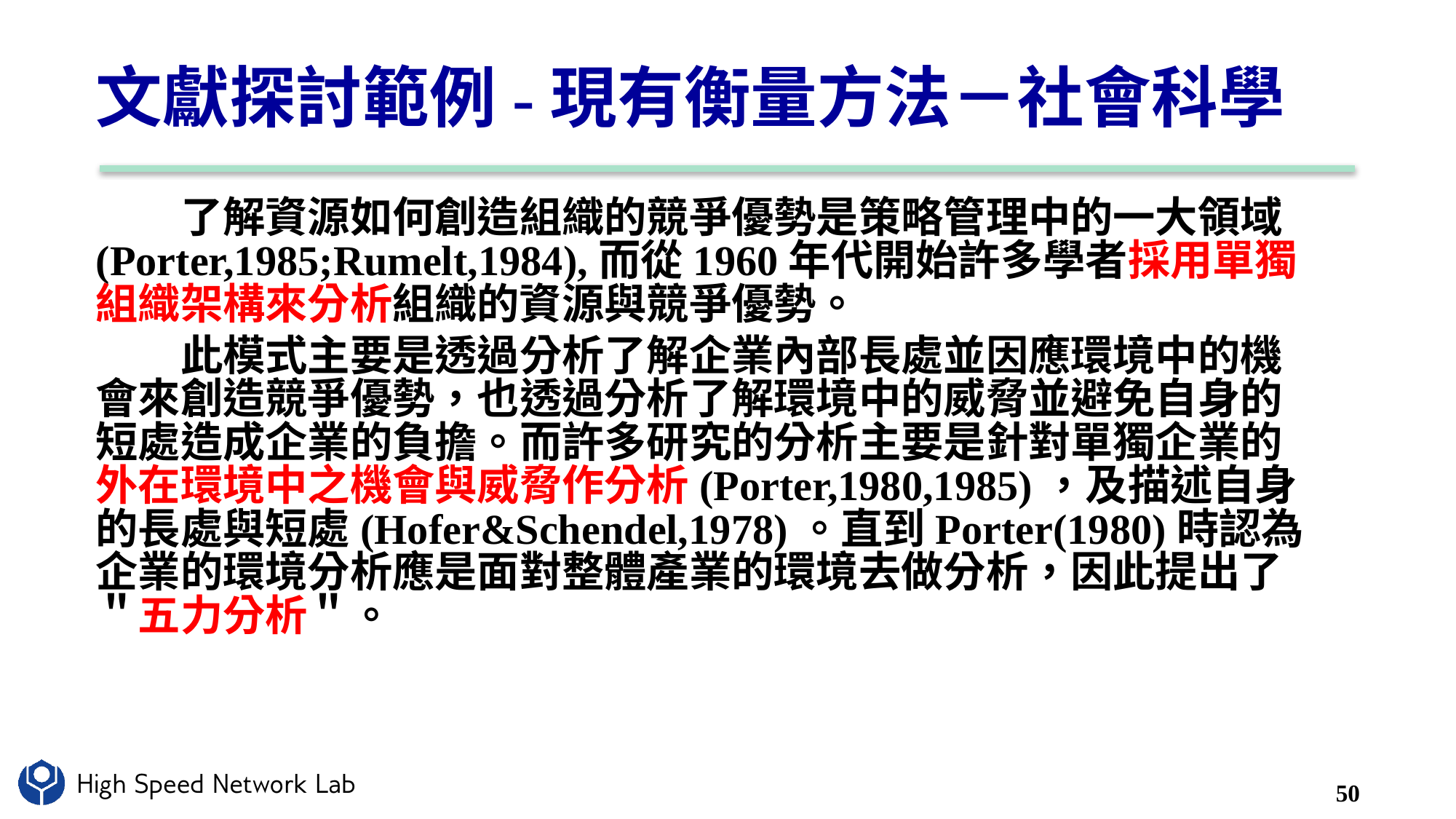

# 文獻探討範例-現有衡量方法－社會科學
　　了解資源如何創造組織的競爭優勢是策略管理中的一大領域(Porter,1985;Rumelt,1984),而從1960年代開始許多學者採用單獨組織架構來分析組織的資源與競爭優勢。
　　此模式主要是透過分析了解企業內部長處並因應環境中的機會來創造競爭優勢，也透過分析了解環境中的威脅並避免自身的短處造成企業的負擔。而許多研究的分析主要是針對單獨企業的外在環境中之機會與威脅作分析(Porter,1980,1985)，及描述自身的長處與短處(Hofer&Schendel,1978)。直到Porter(1980)時認為企業的環境分析應是面對整體產業的環境去做分析，因此提出了＂五力分析＂。
50